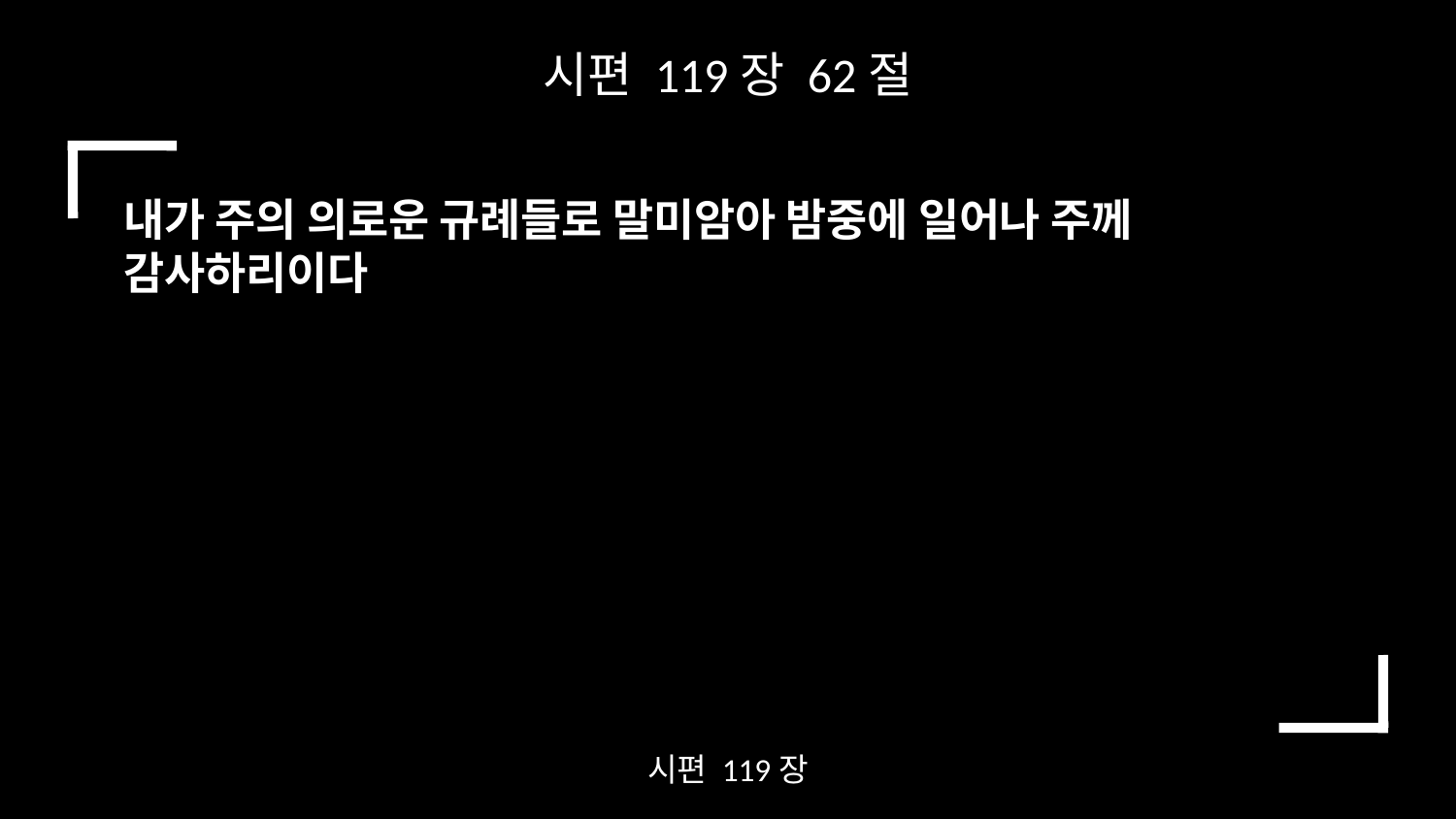

시편 119장 62절

내가 주의 의로운 규례들로 말미암아 밤중에 일어나 주께 감사하리이다

시편 119장